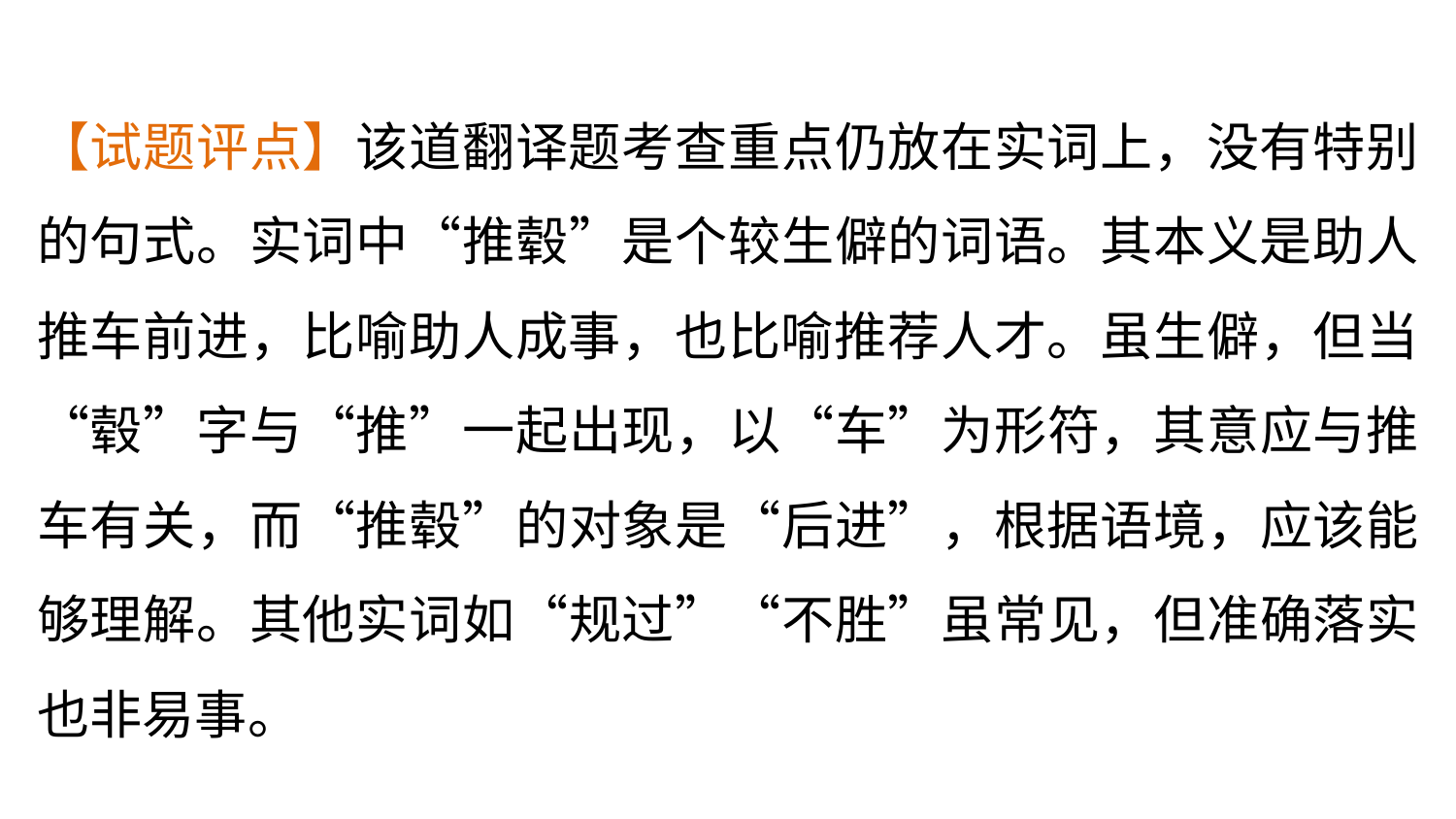

【试题评点】该道翻译题考查重点仍放在实词上，没有特别的句式。实词中“推毂”是个较生僻的词语。其本义是助人推车前进，比喻助人成事，也比喻推荐人才。虽生僻，但当“毂”字与“推”一起出现，以“车”为形符，其意应与推车有关，而“推毂”的对象是“后进”，根据语境，应该能够理解。其他实词如“规过”“不胜”虽常见，但准确落实也非易事。